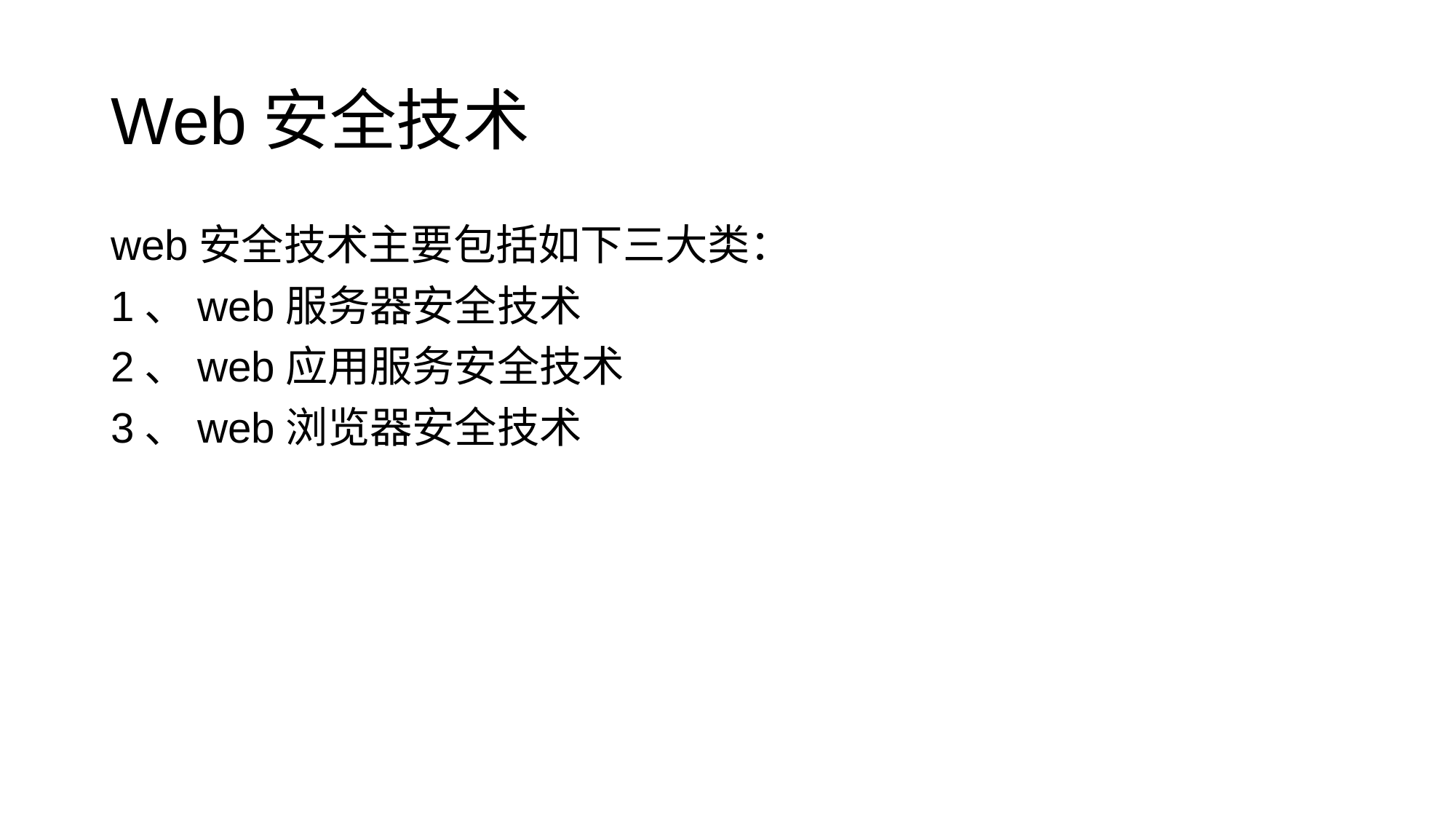

# Web安全技术
web安全技术主要包括如下三大类：
1、web服务器安全技术
2、web应用服务安全技术
3、web浏览器安全技术